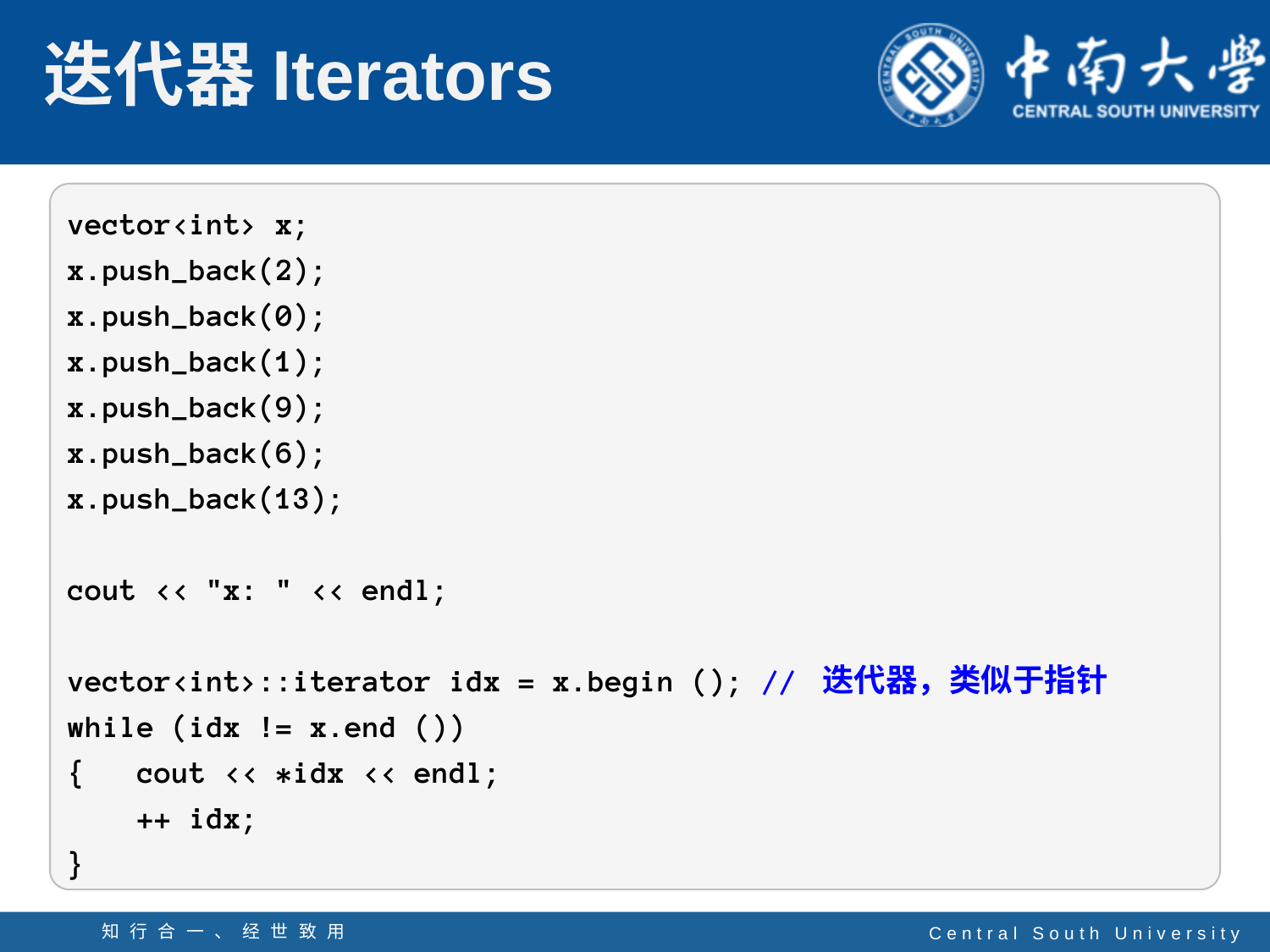

vector<int> x;
x.push_back(2);
x.push_back(0);
x.push_back(1);
x.push_back(9);
x.push_back(6);
x.push_back(13);

cout << "x: " << endl;

vector<int>::iterator idx = x.begin (); // 迭代器，类似于指针
while (idx != x.end ())
{   cout << *idx << endl;
    ++ idx;
}

知行合一、经世致用
自强不息 厚德载物
Central South University
49